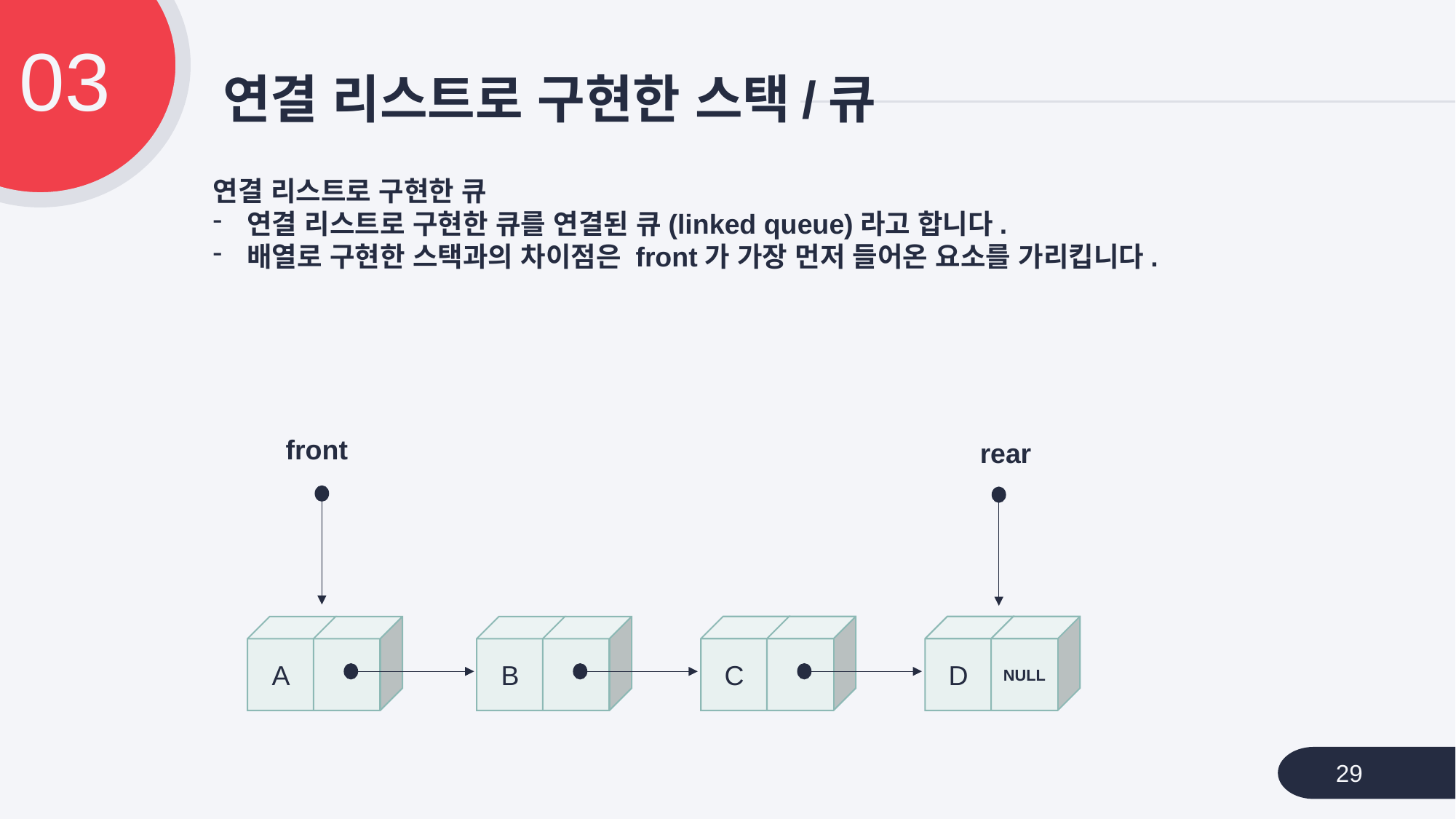

03
# 연결 리스트로 구현한 스택/큐
연결 리스트로 구현한 큐
연결 리스트로 구현한 큐를 연결된 큐(linked queue)라고 합니다.
배열로 구현한 스택과의 차이점은 front가 가장 먼저 들어온 요소를 가리킵니다.
front
rear

C

D
NULL
A

B

29